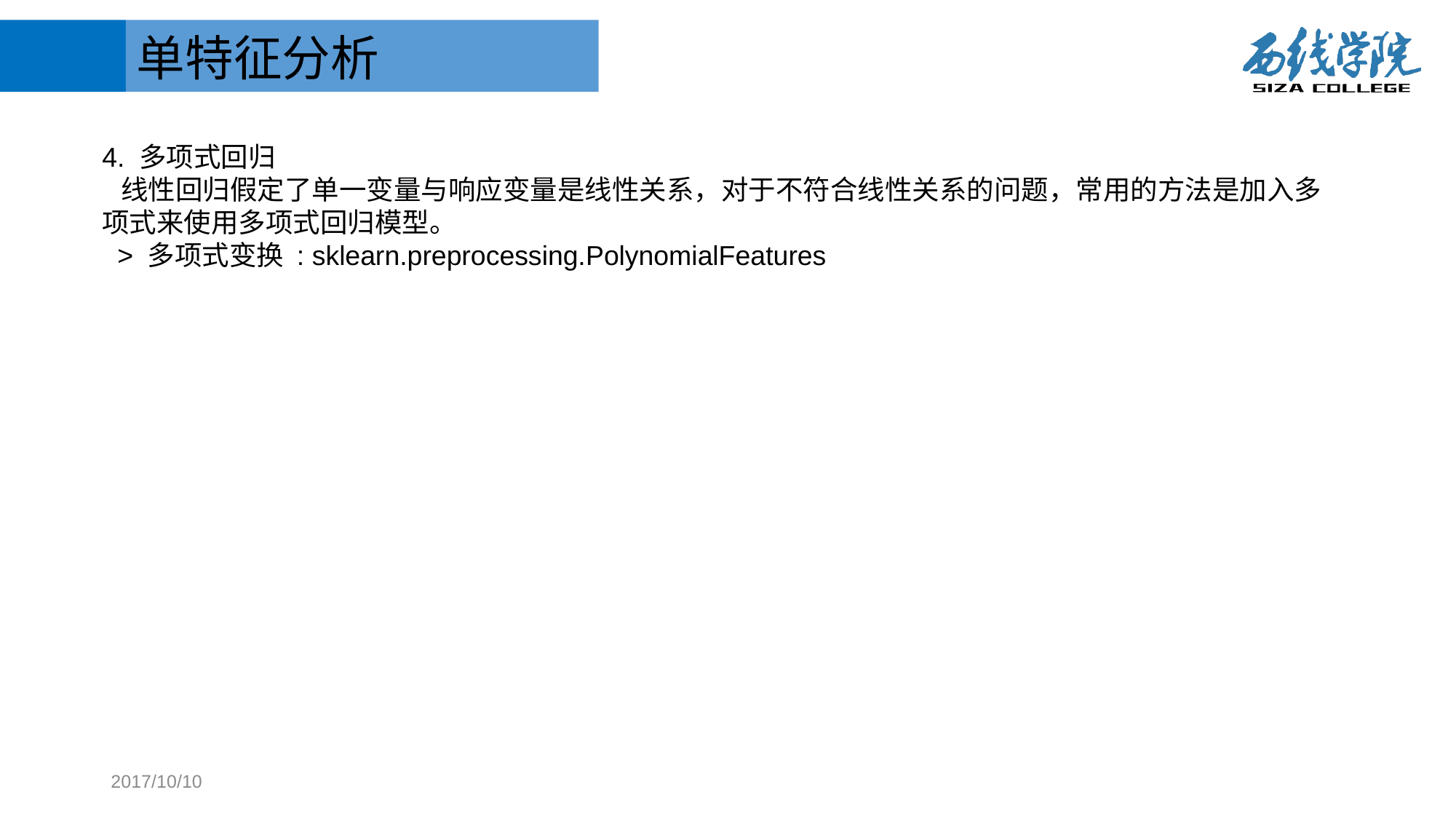

单特征分析
4. 多项式回归
  线性回归假定了单一变量与响应变量是线性关系，对于不符合线性关系的问题，常用的方法是加入多项式来使用多项式回归模型。
  > 多项式变换 : sklearn.preprocessing.PolynomialFeatures

2017/10/10